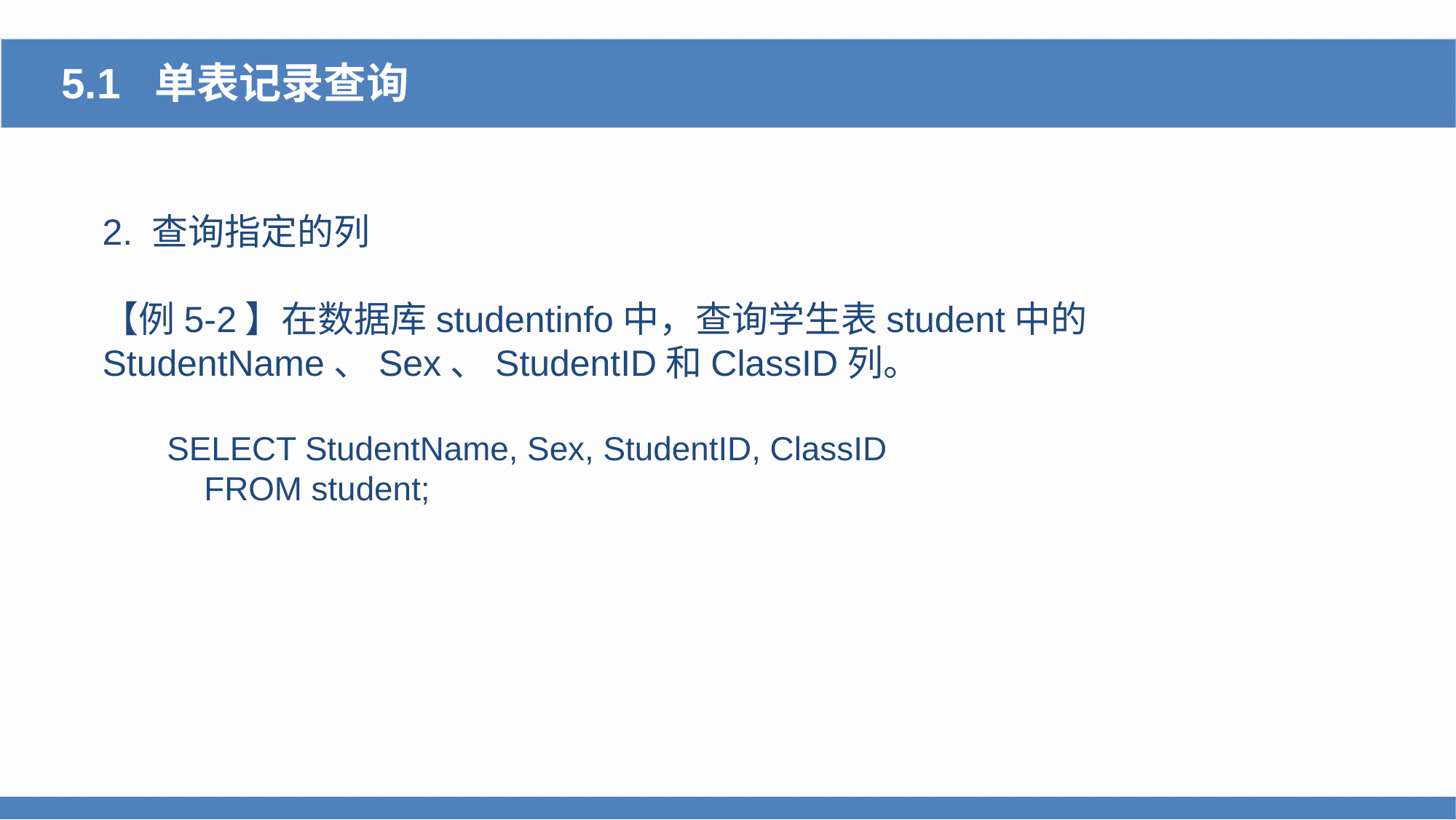

5.1  单表记录查询
2. 查询指定的列

【例5-2】在数据库studentinfo中，查询学生表student中的StudentName、Sex、StudentID和ClassID列。

SELECT StudentName, Sex, StudentID, ClassID
    FROM student;